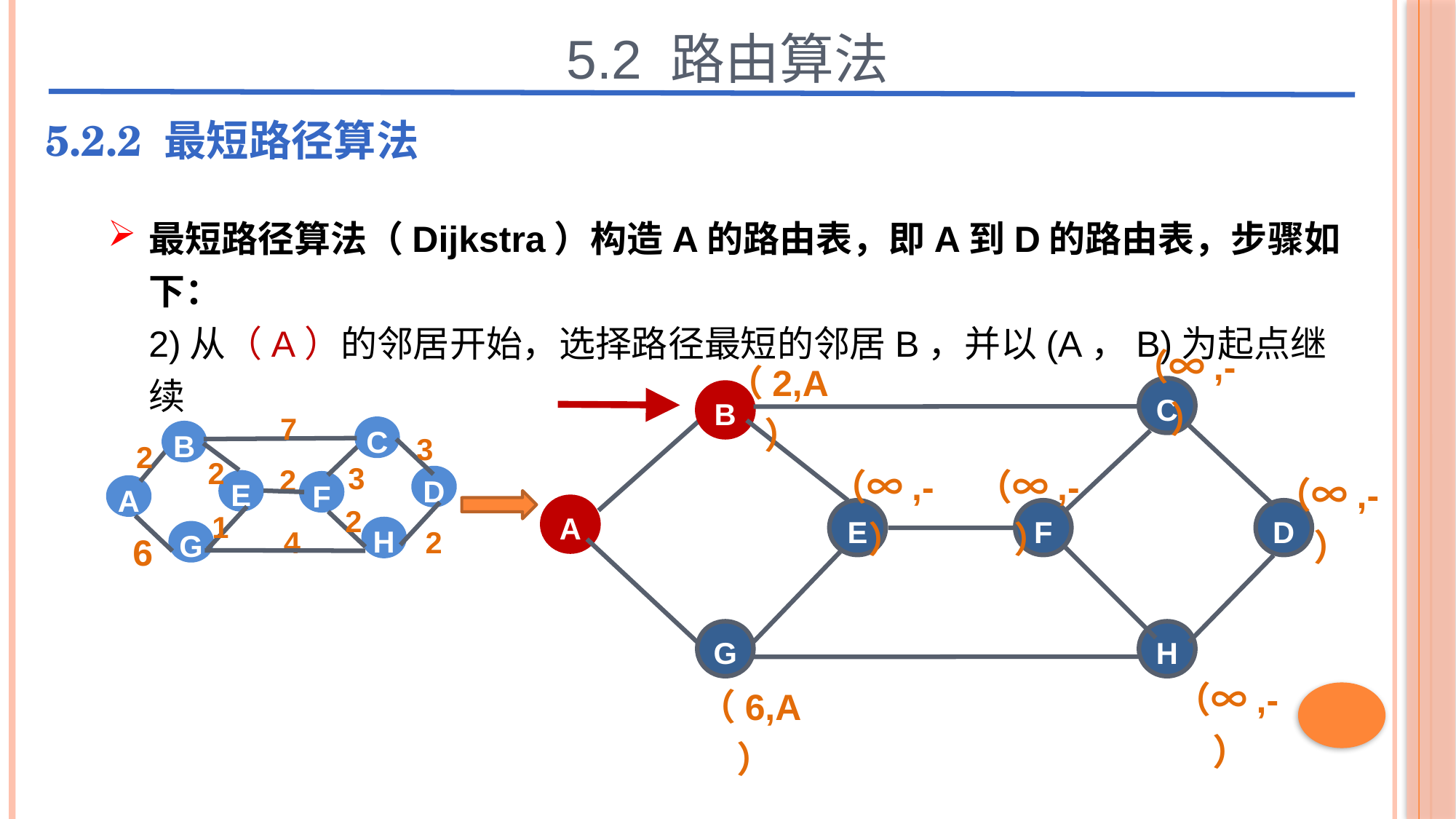

5.2 路由算法
5.2.2 最短路径算法
最短路径算法（Dijkstra）构造A的路由表，即A到D的路由表，步骤如下：
2)从（A）的邻居开始，选择路径最短的邻居B，并以(A，B)为起点继续
（∞,-）
（2,A）
C
B
7
C
3
B
2

2

3
2
D
E
F
A

2
1

4
2

6
H
G

（∞,-）
（∞,-）
（∞,-）

A
E
F
D

G
H

（∞,-）
（6,A）